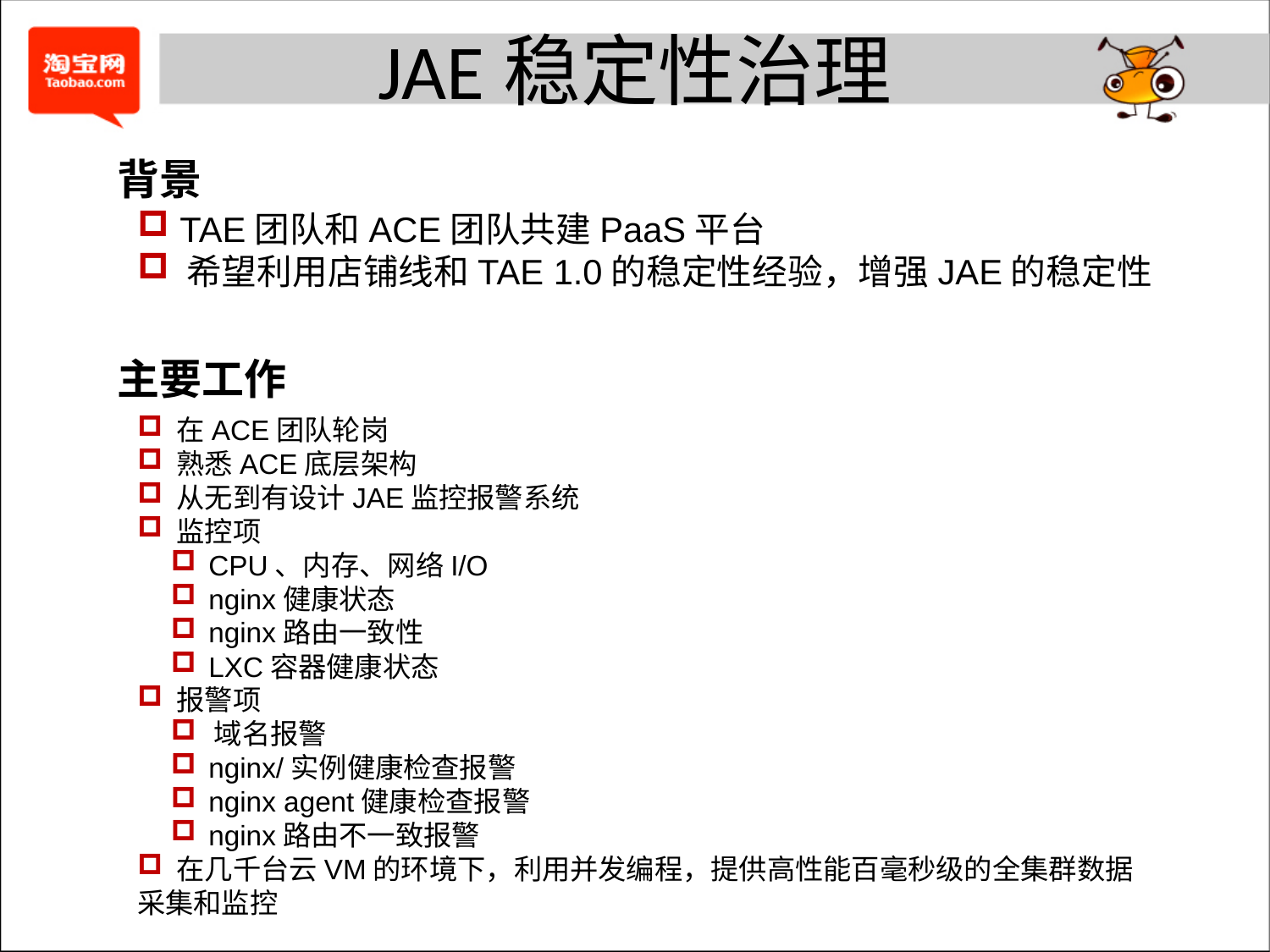

# JAE稳定性治理
背景
 TAE团队和ACE团队共建PaaS平台
 希望利用店铺线和TAE 1.0的稳定性经验，增强JAE的稳定性
主要工作
 在ACE团队轮岗
 熟悉ACE底层架构
 从无到有设计JAE监控报警系统
 监控项
 CPU、内存、网络I/O
 nginx健康状态
 nginx路由一致性
 LXC容器健康状态
 报警项
 域名报警
 nginx/实例健康检查报警
 nginx agent健康检查报警
 nginx路由不一致报警
 在几千台云VM的环境下，利用并发编程，提供高性能百毫秒级的全集群数据采集和监控